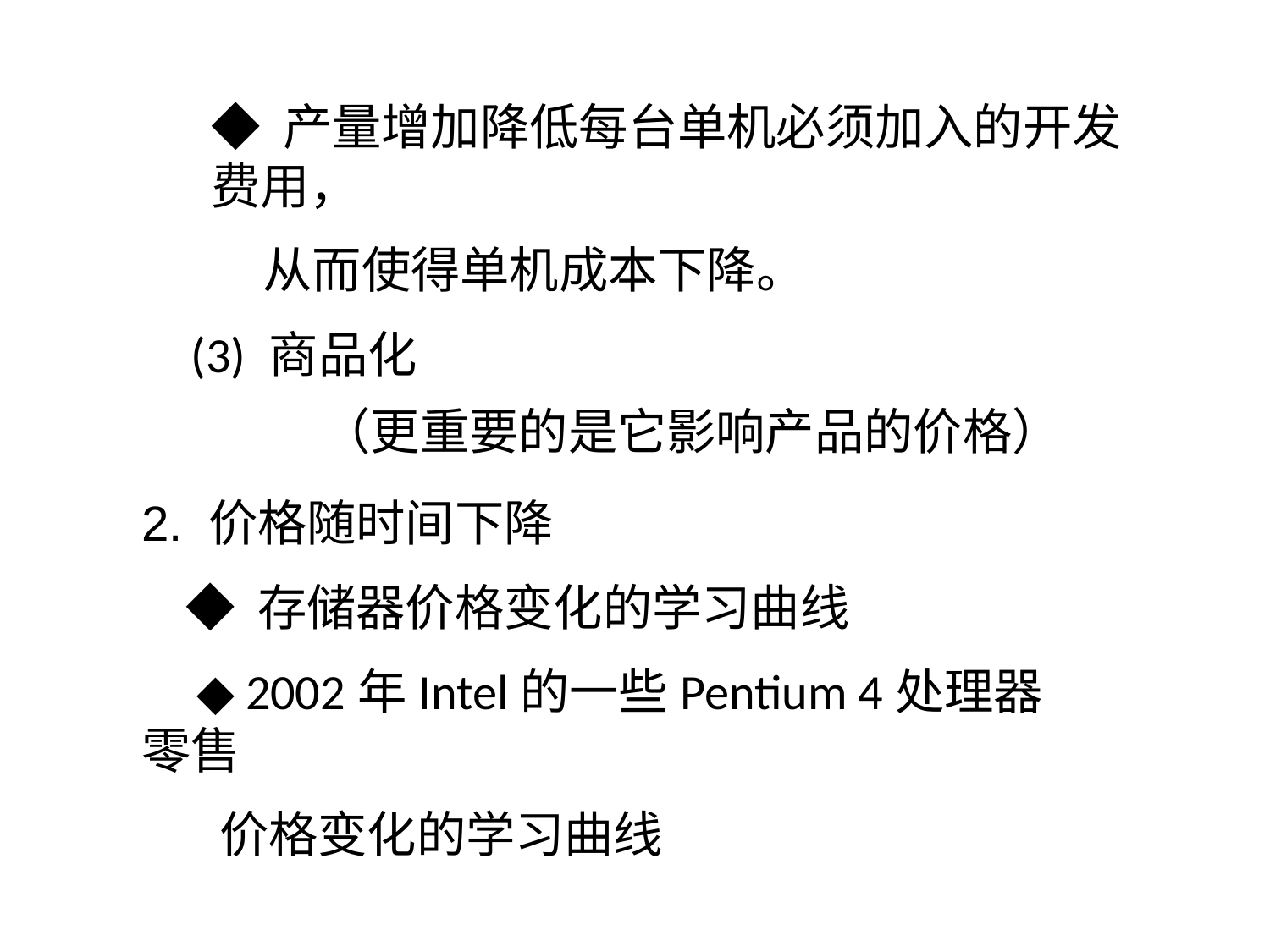

◆ 产量增加降低每台单机必须加入的开发费用，
  	从而使得单机成本下降。
(3) 商品化
     （更重要的是它影响产品的价格）
2. 价格随时间下降
    ◆ 存储器价格变化的学习曲线
    ◆ 2002年Intel的一些Pentium 4处理器零售
      价格变化的学习曲线